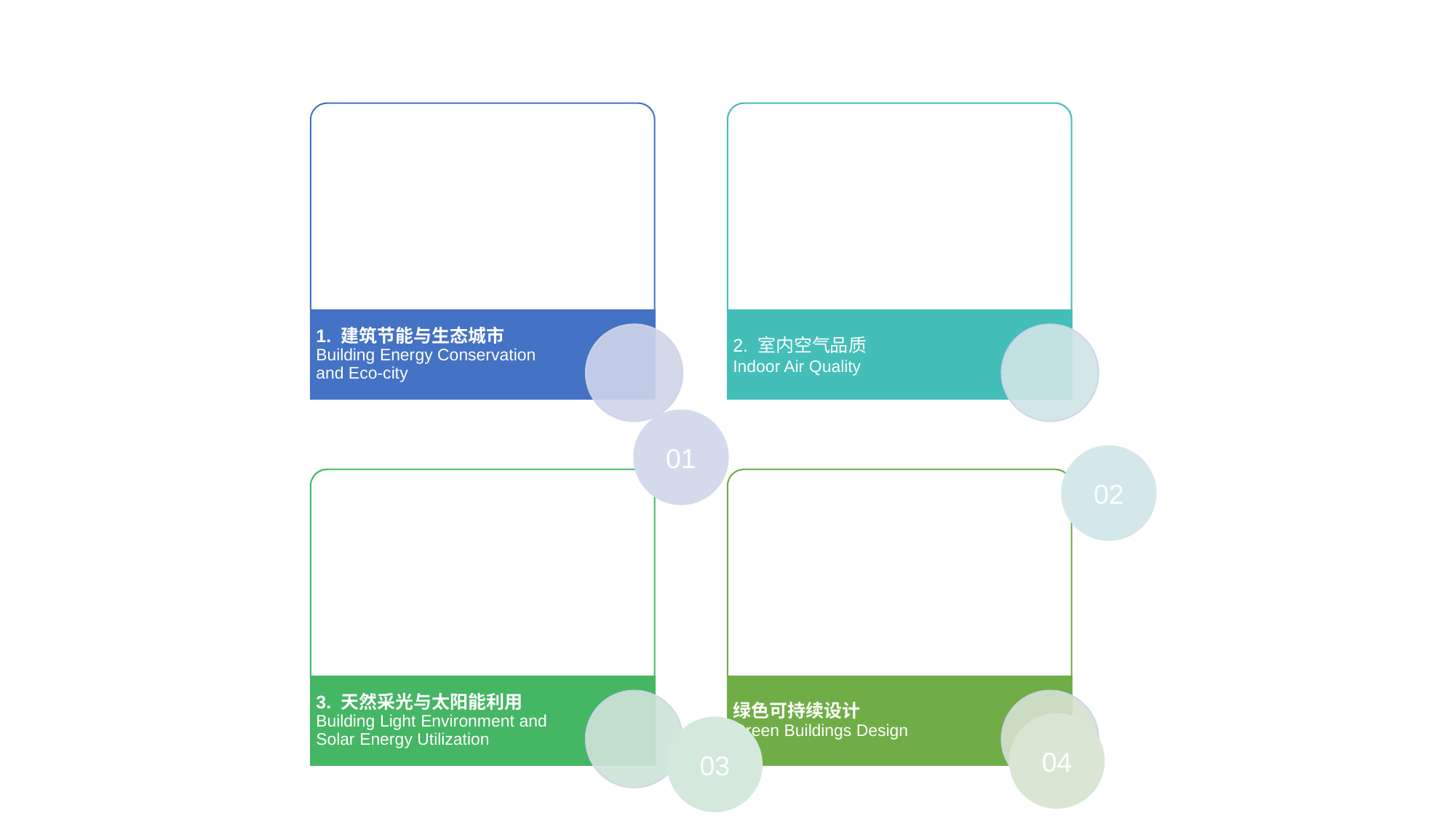

1. 建筑节能与生态城市 Building Energy Conservation and Eco-city
2. 室内空气品质
Indoor Air Quality
3. 天然采光与太阳能利用Building Light Environment and Solar Energy Utilization
绿色可持续设计
Green Buildings Design
01
02
04
03